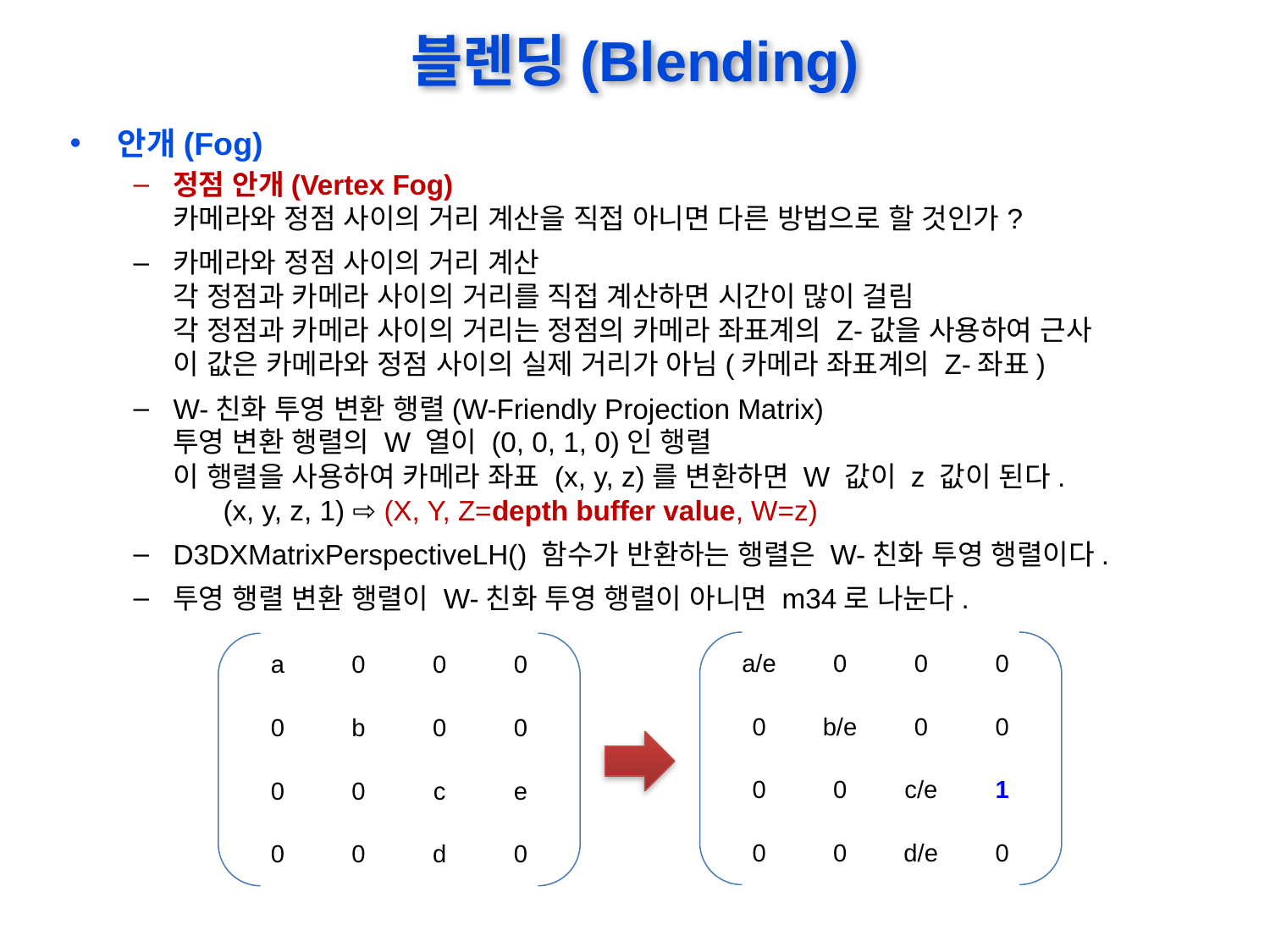

# 블렌딩(Blending)
안개(Fog)
정점 안개(Vertex Fog)
카메라와 정점 사이의 거리 계산을 직접 아니면 다른 방법으로 할 것인가?
카메라와 정점 사이의 거리 계산
각 정점과 카메라 사이의 거리를 직접 계산하면 시간이 많이 걸림
각 정점과 카메라 사이의 거리는 정점의 카메라 좌표계의 Z-값을 사용하여 근사
이 값은 카메라와 정점 사이의 실제 거리가 아님(카메라 좌표계의 Z-좌표)
W-친화 투영 변환 행렬(W-Friendly Projection Matrix)
투영 변환 행렬의 W 열이 (0, 0, 1, 0)인 행렬
이 행렬을 사용하여 카메라 좌표 (x, y, z)를 변환하면 W 값이 z 값이 된다.
	(x, y, z, 1) ⇨ (X, Y, Z=depth buffer value, W=z)
D3DXMatrixPerspectiveLH() 함수가 반환하는 행렬은 W-친화 투영 행렬이다.
투영 행렬 변환 행렬이 W-친화 투영 행렬이 아니면 m34로 나눈다.

| a/e | 0 | 0 | 0 |
| --- | --- | --- | --- |
| 0 | b/e | 0 | 0 |
| 0 | 0 | c/e | 1 |
| 0 | 0 | d/e | 0 |

| a | 0 | 0 | 0 |
| --- | --- | --- | --- |
| 0 | b | 0 | 0 |
| 0 | 0 | c | e |
| 0 | 0 | d | 0 |